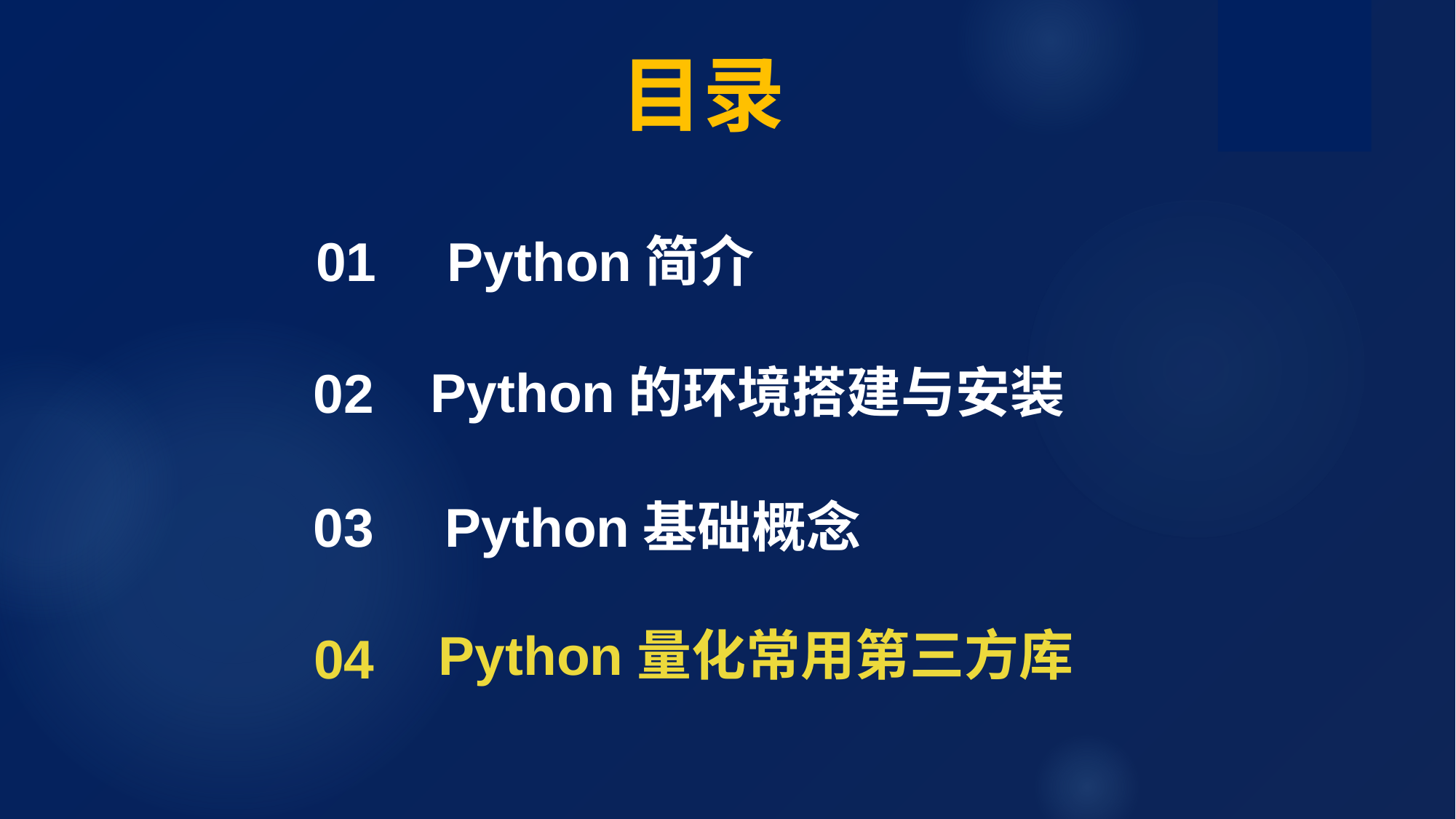

目录
 Python简介
01
Python的环境搭建与安装
02
03
Python基础概念
Python量化常用第三方库
04